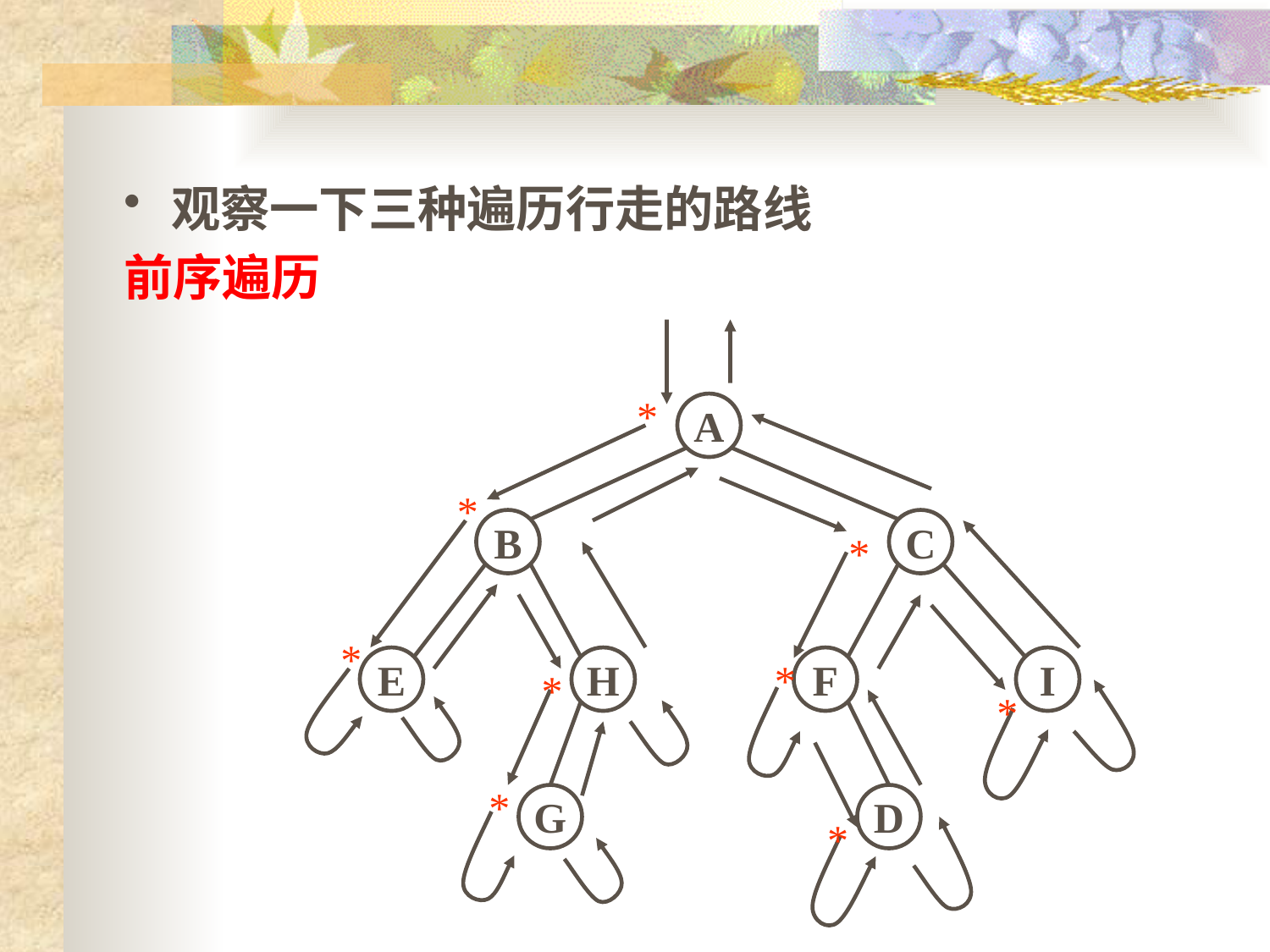

观察一下三种遍历行走的路线
前序遍历

*
A
B
C
E
H
F
I
G
D

*

*

*
*
*

*

*
*